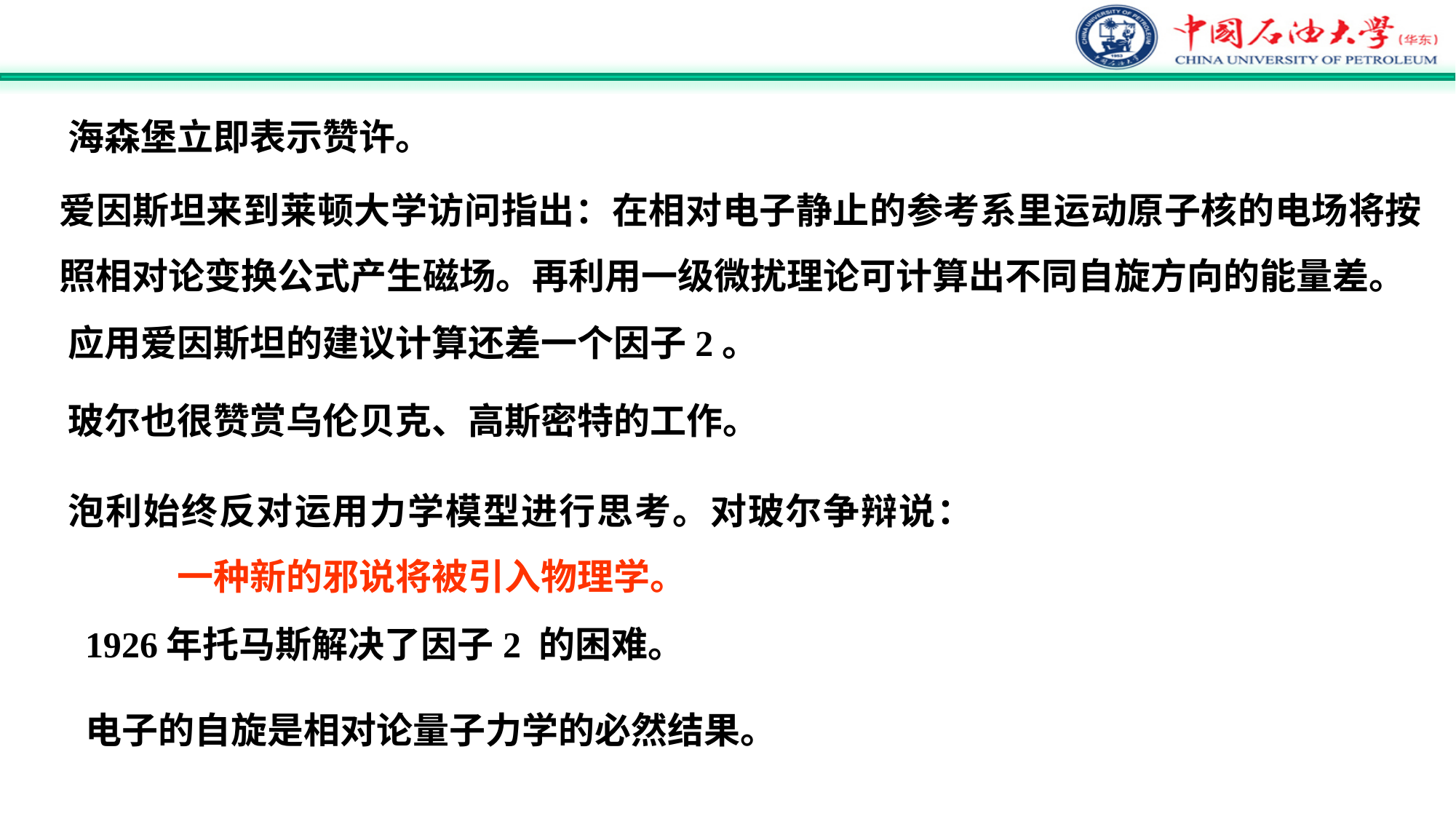

海森堡立即表示赞许。
爱因斯坦来到莱顿大学访问指出：在相对电子静止的参考系里运动原子核的电场将按照相对论变换公式产生磁场。再利用一级微扰理论可计算出不同自旋方向的能量差。
应用爱因斯坦的建议计算还差一个因子2。
玻尔也很赞赏乌伦贝克、高斯密特的工作。
泡利始终反对运用力学模型进行思考。对玻尔争辩说：   	一种新的邪说将被引入物理学。
1926年托马斯解决了因子2 的困难。
电子的自旋是相对论量子力学的必然结果。